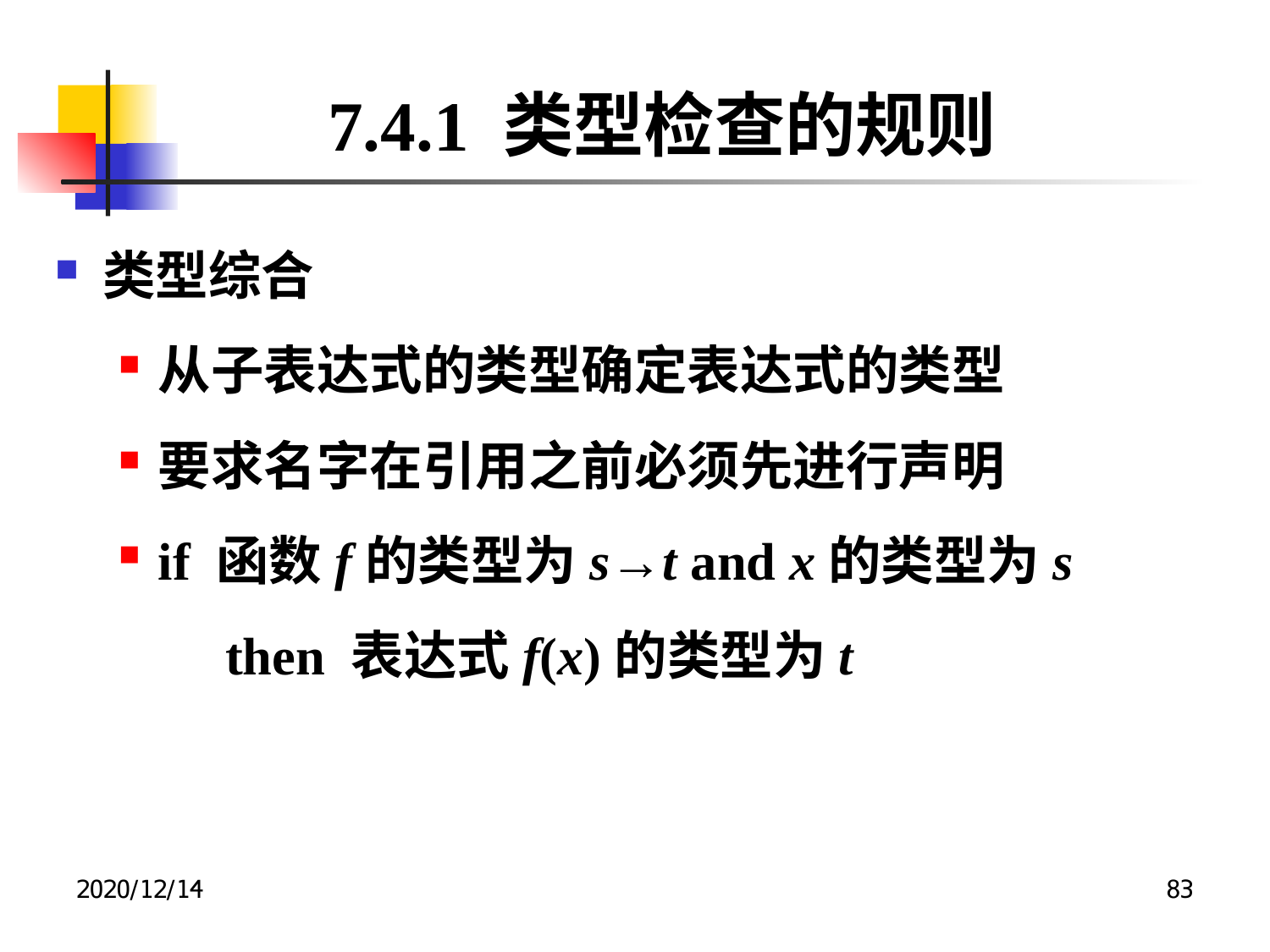

7.4.1 类型检查的规则
类型综合
从子表达式的类型确定表达式的类型
要求名字在引用之前必须先进行声明
if 函数f的类型为s→t and x的类型为s
        then 表达式f(x)的类型为t
2020/12/14
83